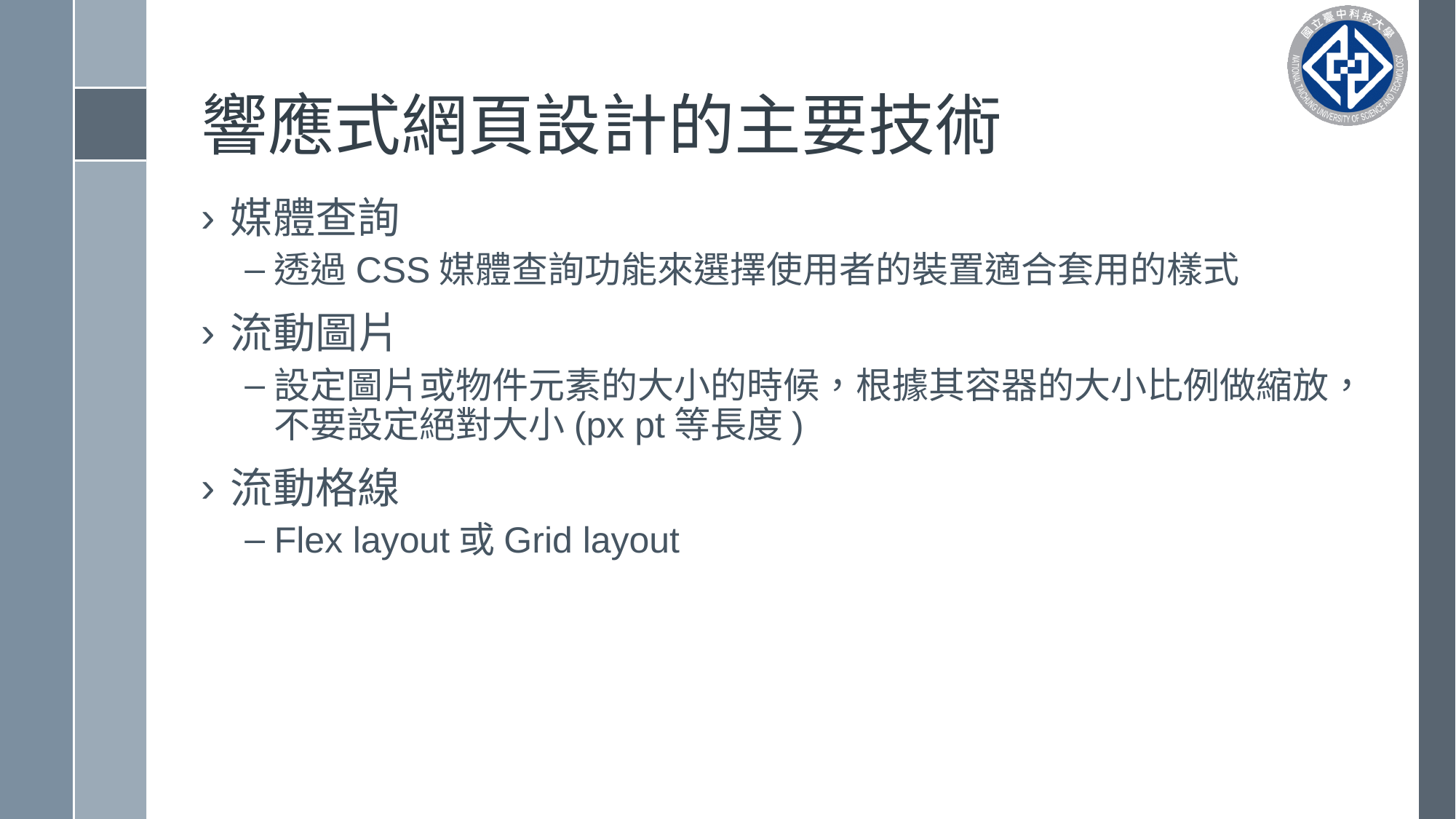

# 響應式網頁設計的主要技術
媒體查詢
透過CSS媒體查詢功能來選擇使用者的裝置適合套用的樣式
流動圖片
設定圖片或物件元素的大小的時候，根據其容器的大小比例做縮放，不要設定絕對大小(px pt等長度)
流動格線
Flex layout或Grid layout